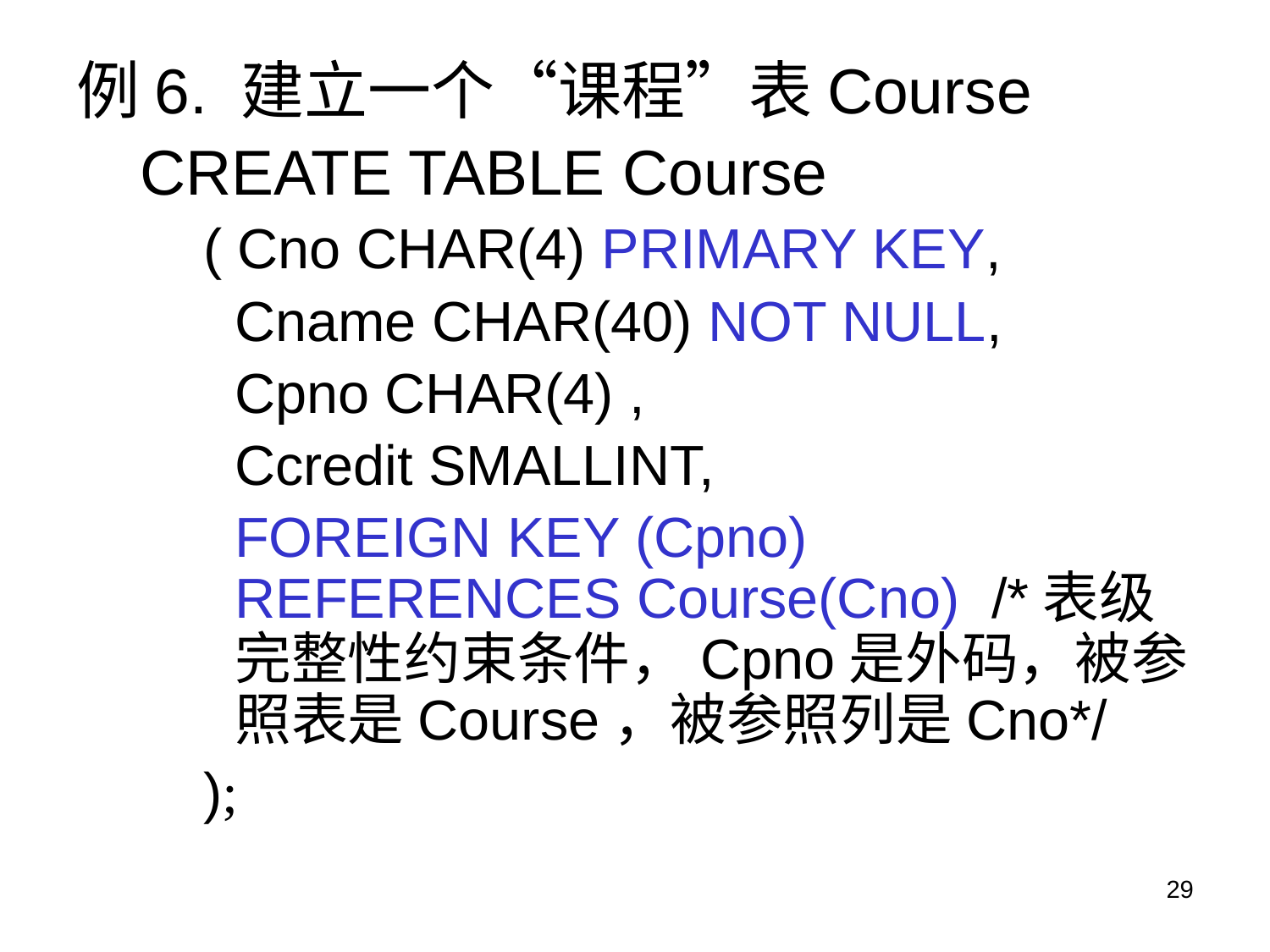

例6. 建立一个“课程”表Course
CREATE TABLE Course
( Cno CHAR(4) PRIMARY KEY,
  Cname CHAR(40) NOT NULL,
  Cpno CHAR(4) ,
  Ccredit SMALLINT,
  FOREIGN KEY (Cpno) REFERENCES Course(Cno)  /*表级完整性约束条件，Cpno是外码，被参照表是Course，被参照列是Cno*/
);
29